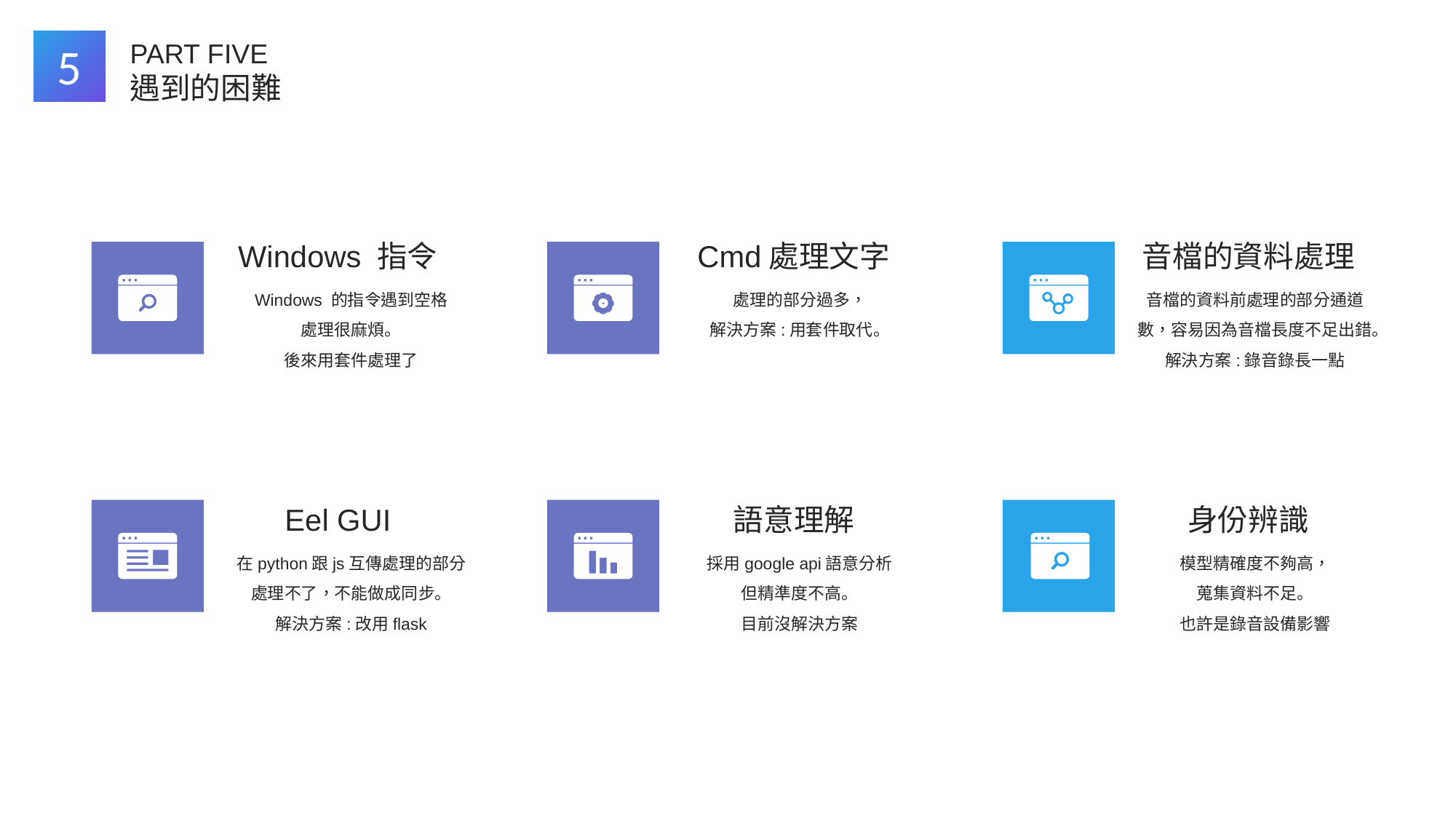

5
PART FIVE
遇到的困難
Windows 指令
Windows 的指令遇到空格
處理很麻煩。
後來用套件處理了
Cmd處理文字
處理的部分過多，
解決方案:用套件取代。
音檔的資料處理
音檔的資料前處理的部分通道
數，容易因為音檔長度不足出錯。
解決方案:錄音錄長一點

Eel GUI
在python跟js互傳處理的部分
處理不了，不能做成同步。
解決方案:改用flask
語意理解
採用google api語意分析
但精準度不高。
目前沒解決方案
身份辨識
模型精確度不夠高，
蒐集資料不足。
也許是錄音設備影響